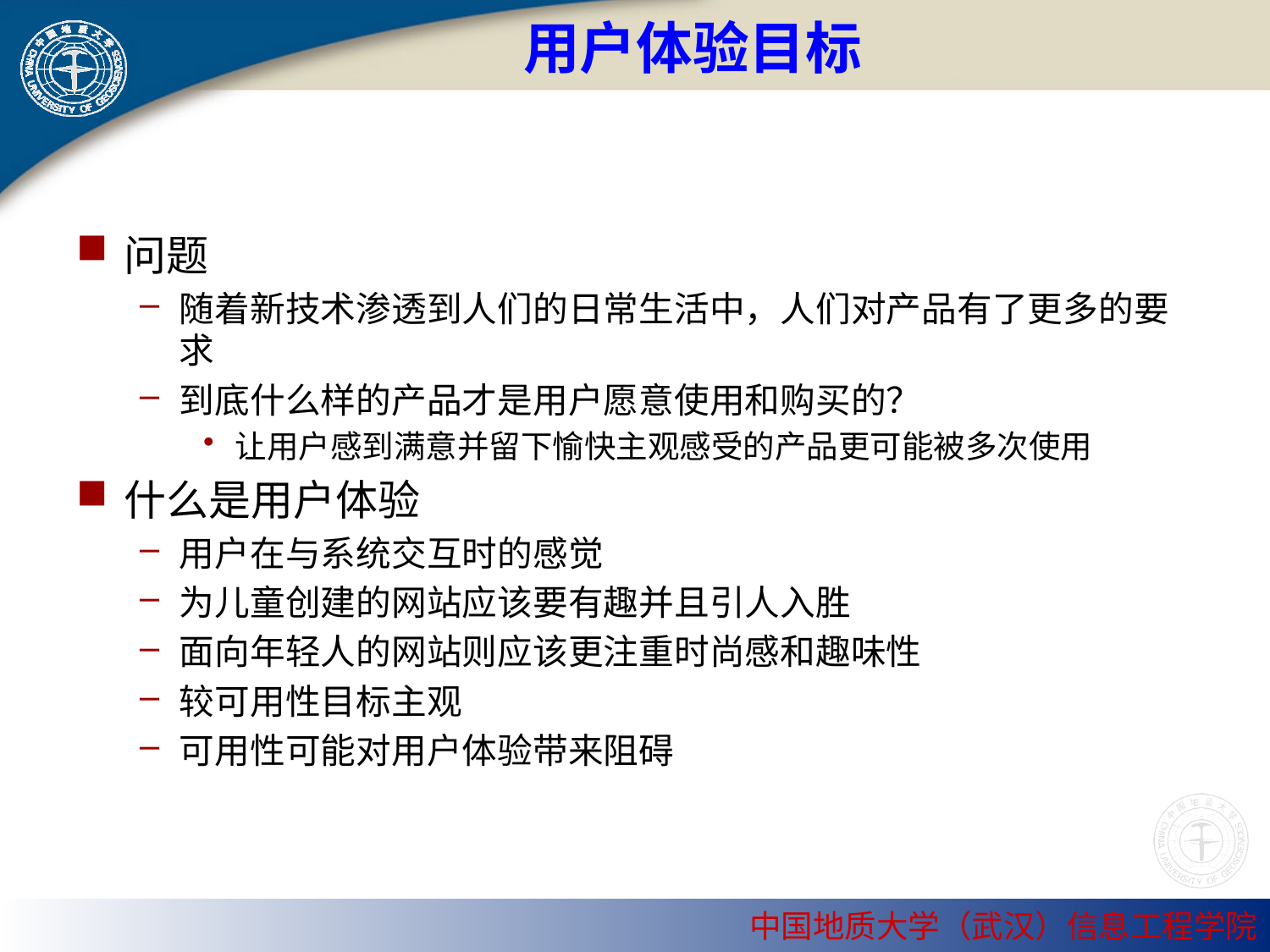

# 用户体验目标
问题
随着新技术渗透到人们的日常生活中，人们对产品有了更多的要求
到底什么样的产品才是用户愿意使用和购买的？
让用户感到满意并留下愉快主观感受的产品更可能被多次使用
什么是用户体验
用户在与系统交互时的感觉
为儿童创建的网站应该要有趣并且引人入胜
面向年轻人的网站则应该更注重时尚感和趣味性
较可用性目标主观
可用性可能对用户体验带来阻碍